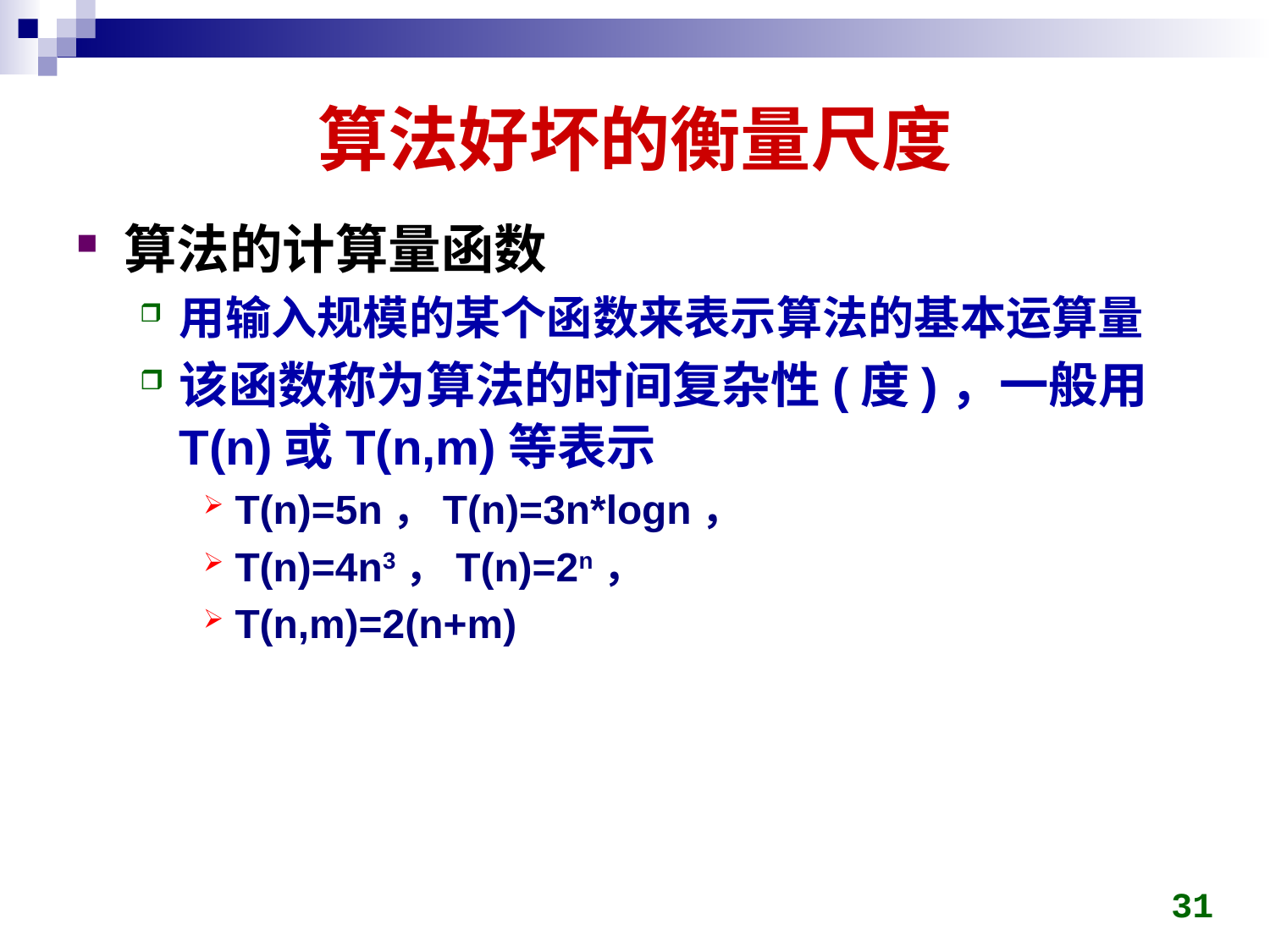

# 算法好坏的衡量尺度
算法的计算量函数
用输入规模的某个函数来表示算法的基本运算量
该函数称为算法的时间复杂性(度)，一般用T(n)或T(n,m)等表示
T(n)=5n，T(n)=3n*logn，
T(n)=4n3，T(n)=2n，
T(n,m)=2(n+m)
31